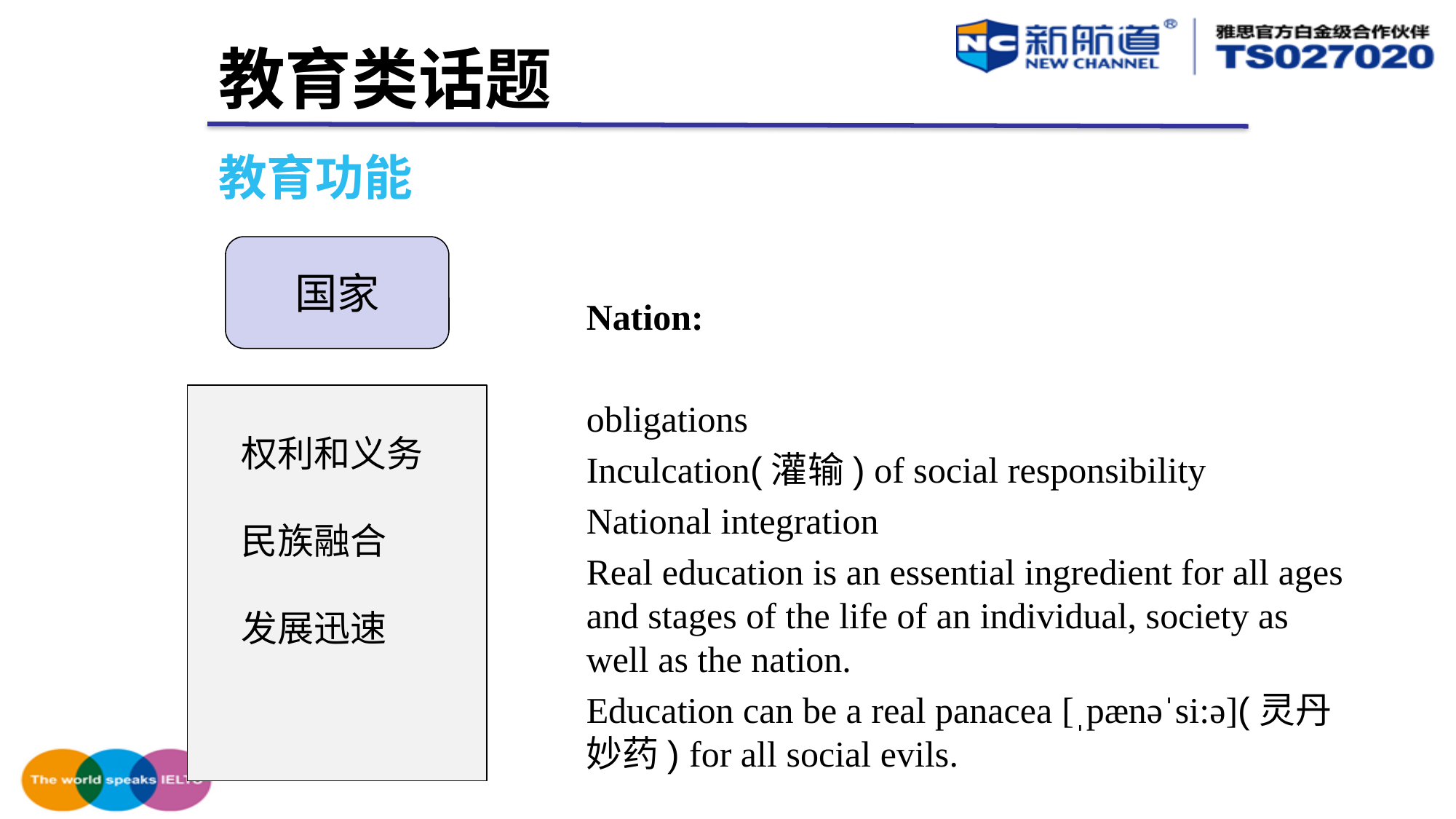

教育类话题
教育功能

国家
Nation:

obligations
Inculcation(灌输) of social responsibility
National integration
Real education is an essential ingredient for all ages and stages of the life of an individual, society as well as the nation.
Education can be a real panacea [ˌpænəˈsi:ə](灵丹妙药) for all social evils.

权利和义务

民族融合

发展迅速